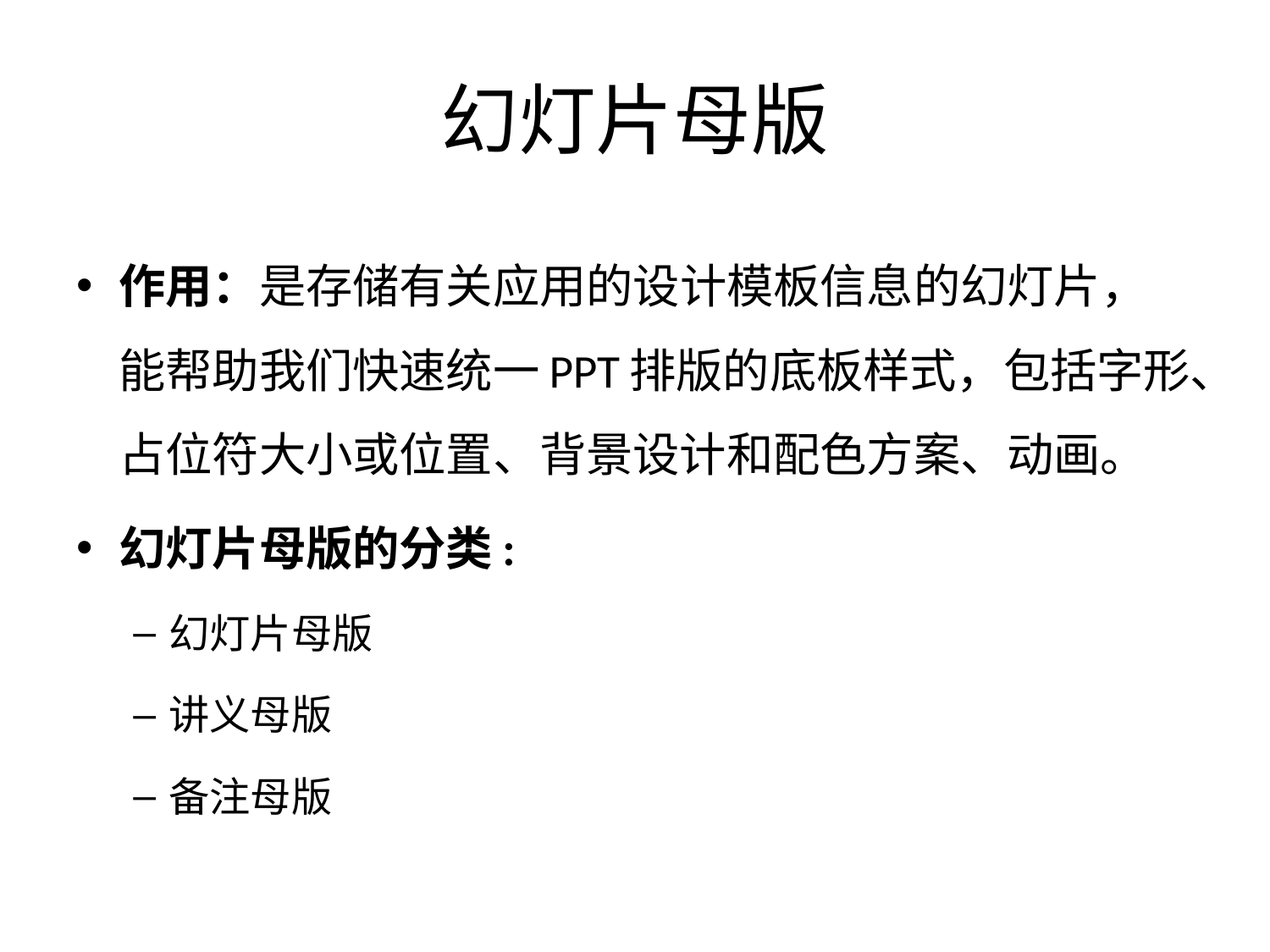

# 幻灯片母版
作用：是存储有关应用的设计模板信息的幻灯片，能帮助我们快速统一PPT排版的底板样式，包括字形、占位符大小或位置、背景设计和配色方案、动画。
幻灯片母版的分类:
幻灯片母版
讲义母版
备注母版